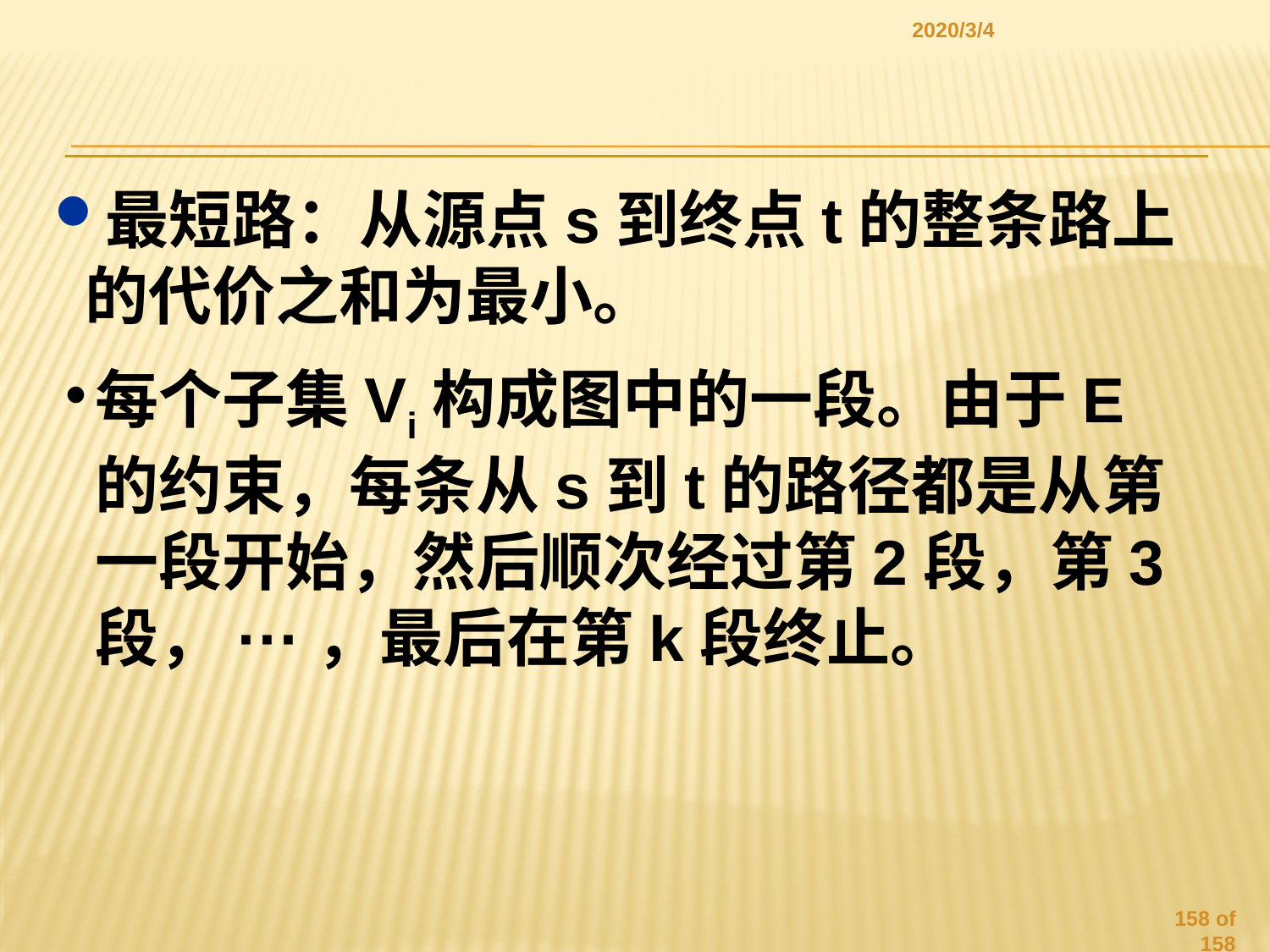

2020/3/4
#
最短路：从源点s到终点t的整条路上的代价之和为最小。
每个子集Vi构成图中的一段。由于E的约束，每条从s到t的路径都是从第一段开始，然后顺次经过第2段，第3段，···，最后在第k段终止。
158 of 158